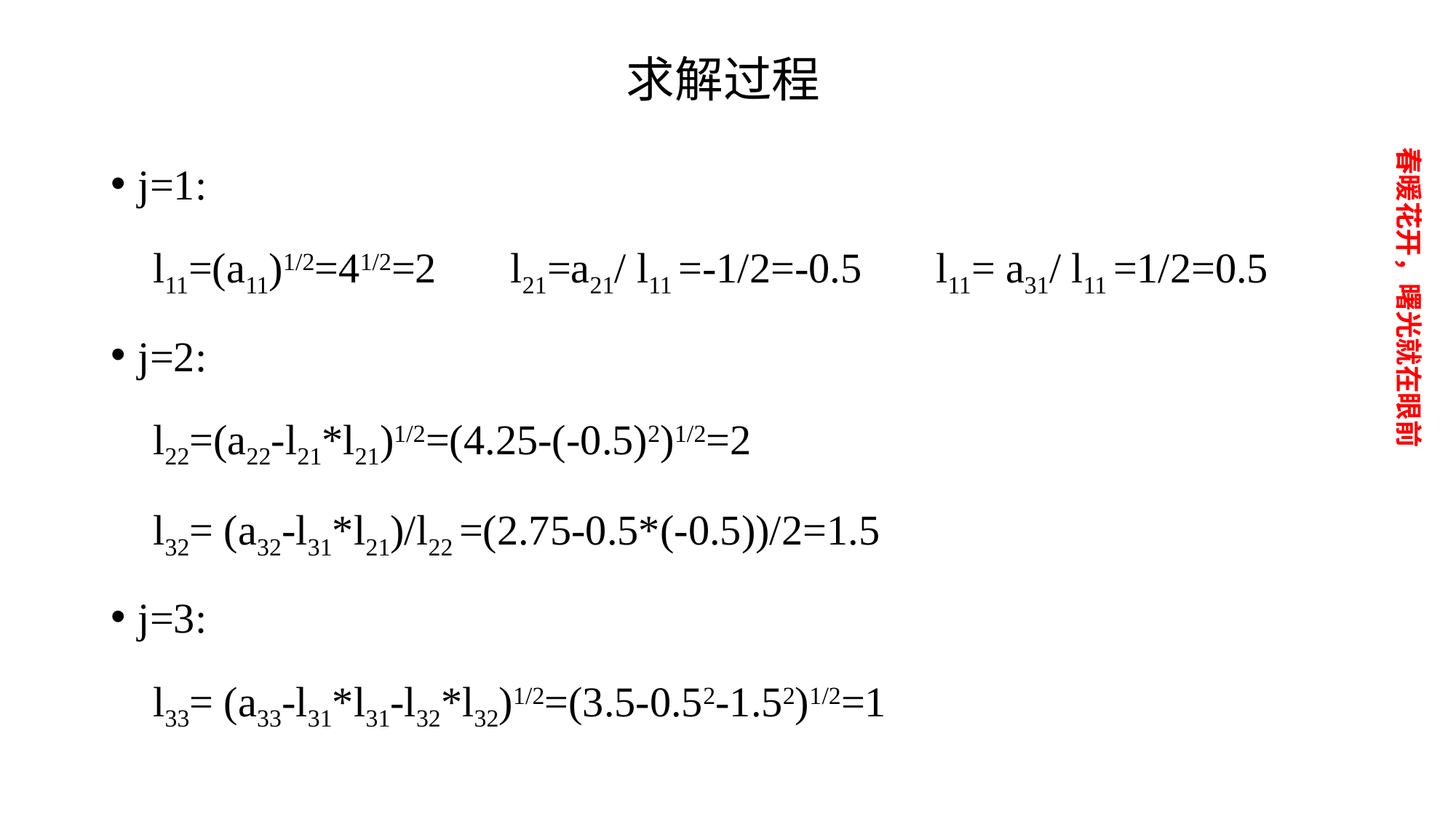

# 求解过程
j=1:
    l11=(a11)1/2=41/2=2       l21=a21/ l11 =-1/2=-0.5       l11= a31/ l11 =1/2=0.5
j=2:
    l22=(a22-l21*l21)1/2=(4.25-(-0.5)2)1/2=2
    l32= (a32-l31*l21)/l22 =(2.75-0.5*(-0.5))/2=1.5
j=3:
    l33= (a33-l31*l31-l32*l32)1/2=(3.5-0.52-1.52)1/2=1